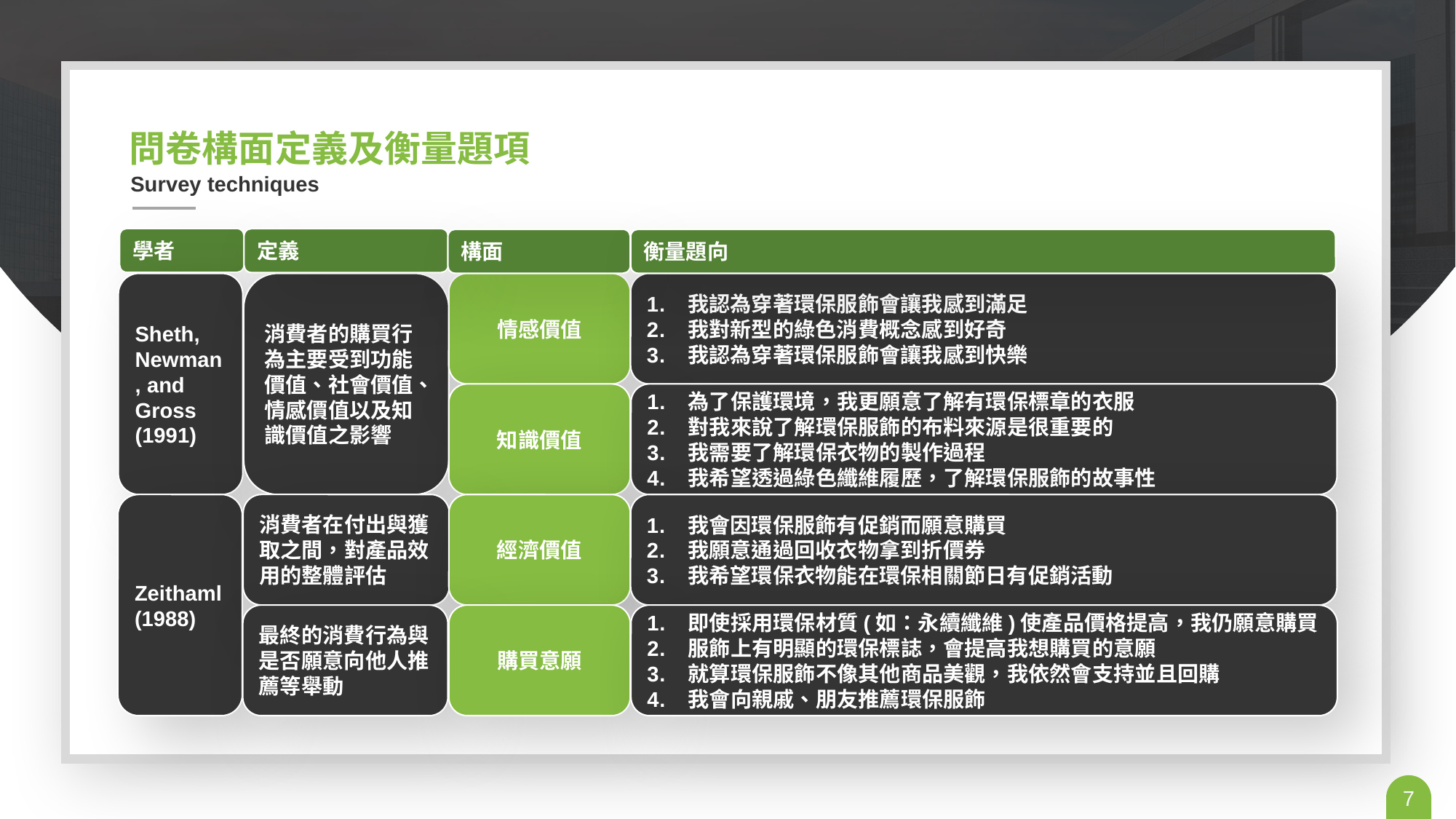

問卷構面定義及衡量題項
Survey techniques
學者
定義
構面
衡量題向
Sheth, Newman, and Gross
(1991)
消費者的購買行為主要受到功能價值、社會價值、情感價值以及知識價值之影響
我認為穿著環保服飾會讓我感到滿足
我對新型的綠色消費概念感到好奇
我認為穿著環保服飾會讓我感到快樂
情感價值
知識價值
為了保護環境，我更願意了解有環保標章的衣服
對我來說了解環保服飾的布料來源是很重要的
我需要了解環保衣物的製作過程
我希望透過綠色纖維履歷，了解環保服飾的故事性
Zeithaml
(1988)
消費者在付出與獲取之間，對產品效用的整體評估
經濟價值
我會因環保服飾有促銷而願意購買
我願意通過回收衣物拿到折價券
我希望環保衣物能在環保相關節日有促銷活動
最終的消費行為與是否願意向他人推薦等舉動
購買意願
即使採用環保材質(如：永續纖維)使產品價格提高，我仍願意購買
服飾上有明顯的環保標誌，會提高我想購買的意願
就算環保服飾不像其他商品美觀，我依然會支持並且回購
我會向親戚、朋友推薦環保服飾